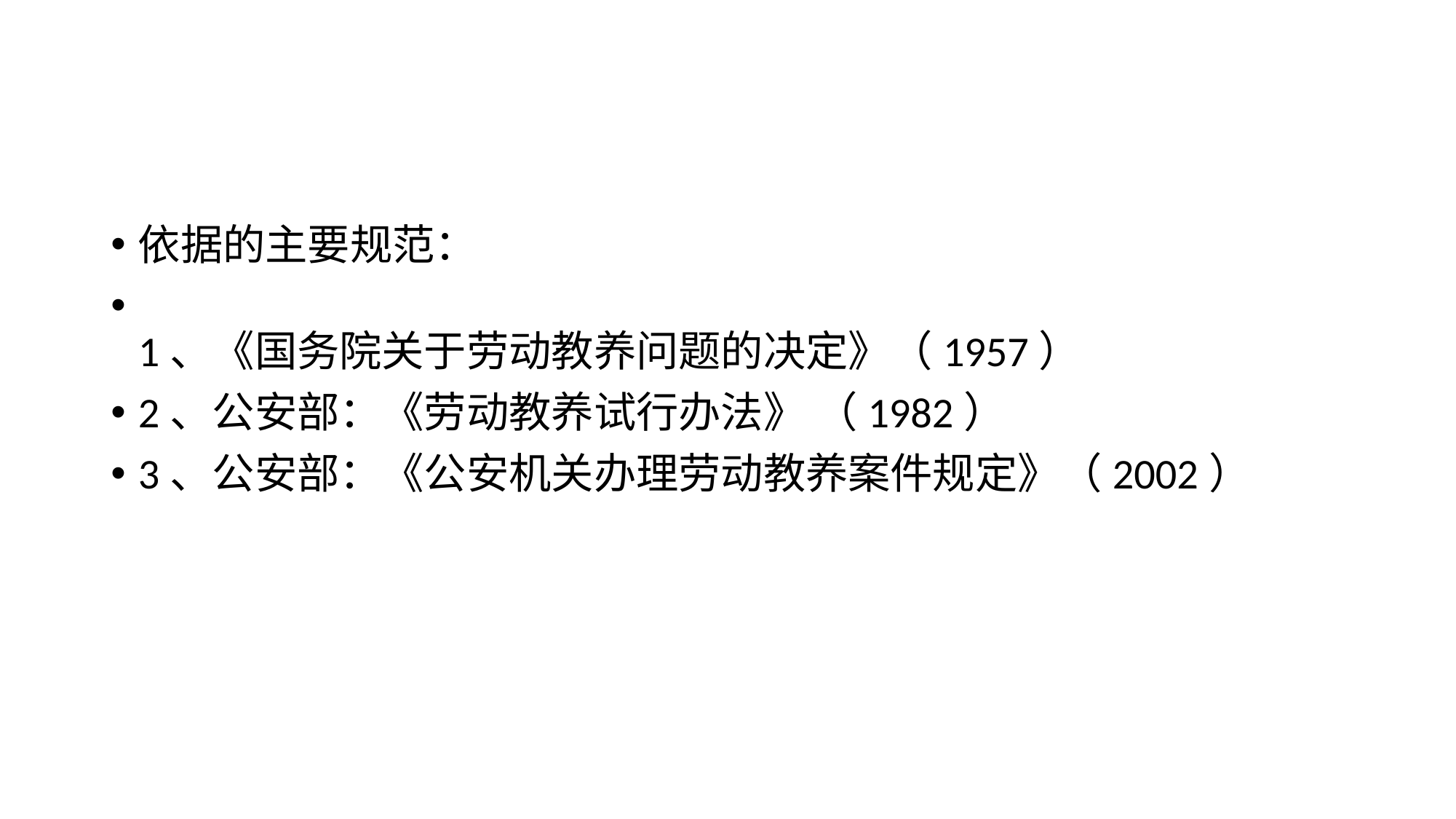

#
依据的主要规范：
1、《国务院关于劳动教养问题的决定》（1957）
2、公安部：《劳动教养试行办法》 （1982）
3、公安部：《公安机关办理劳动教养案件规定》（2002）